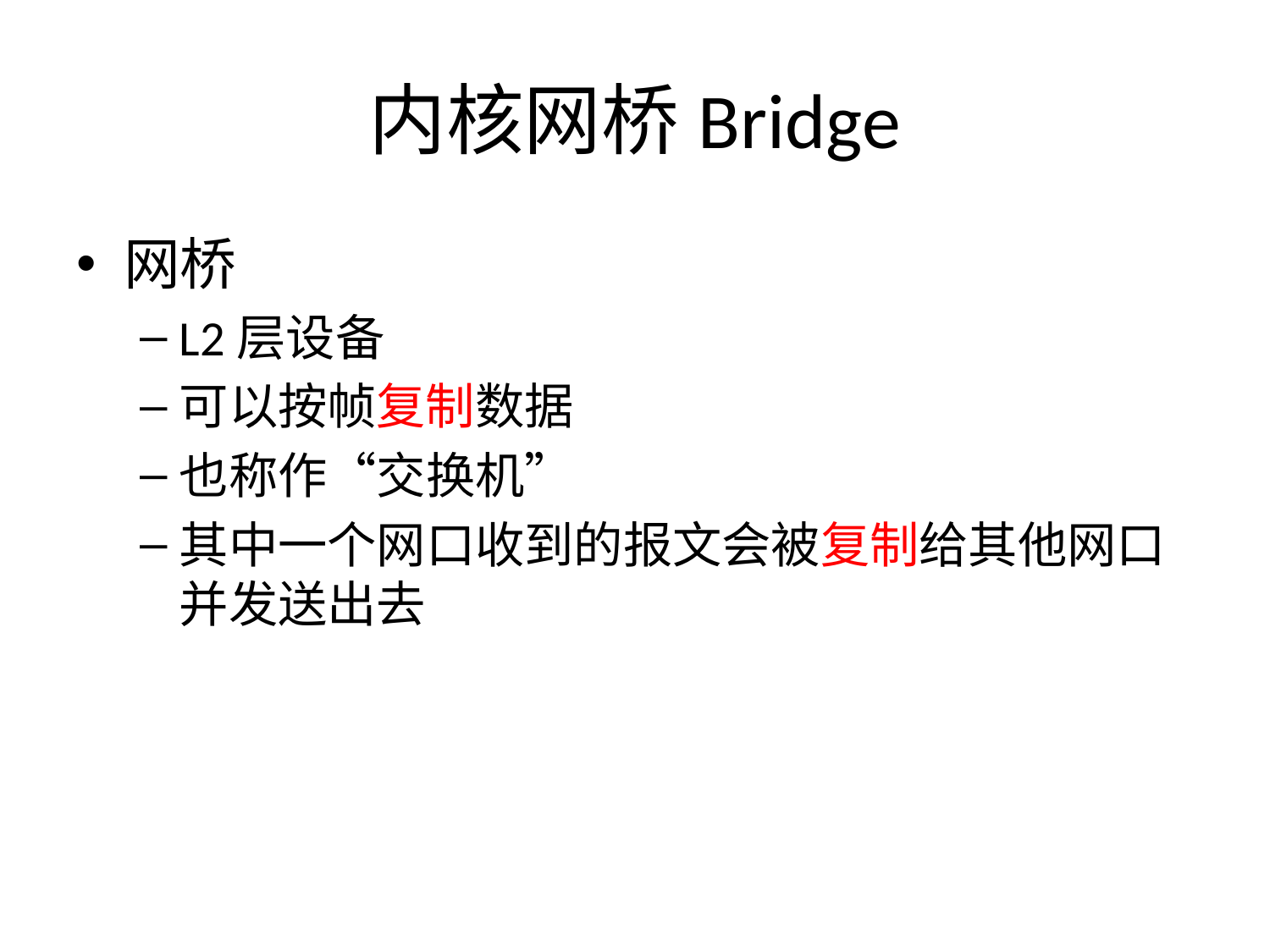

# 内核网桥Bridge
网桥
L2层设备
可以按帧复制数据
也称作“交换机”
其中一个网口收到的报文会被复制给其他网口并发送出去